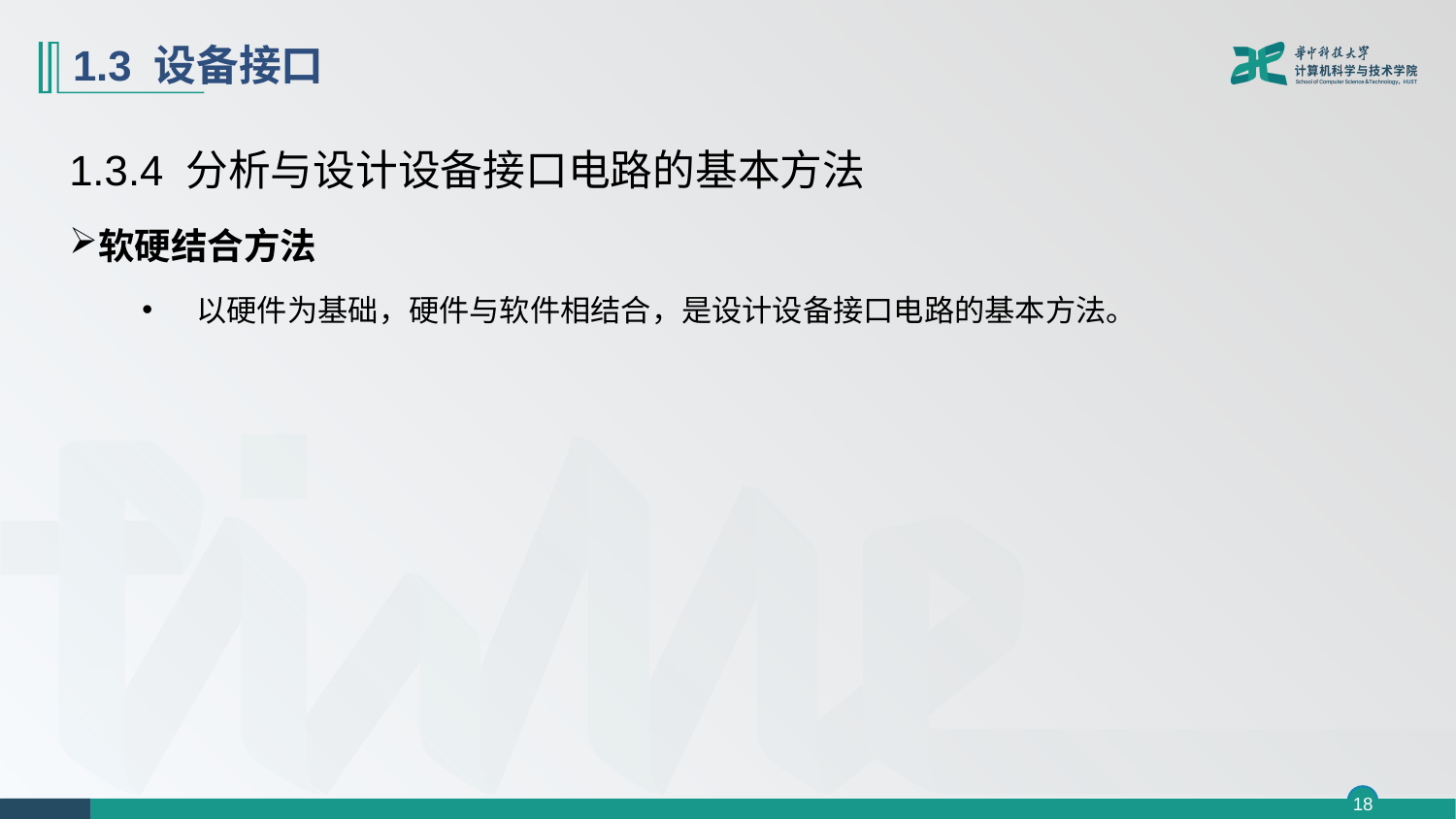

# 1.3 设备接口
1.3.4 分析与设计设备接口电路的基本方法
软硬结合方法
以硬件为基础，硬件与软件相结合，是设计设备接口电路的基本方法。